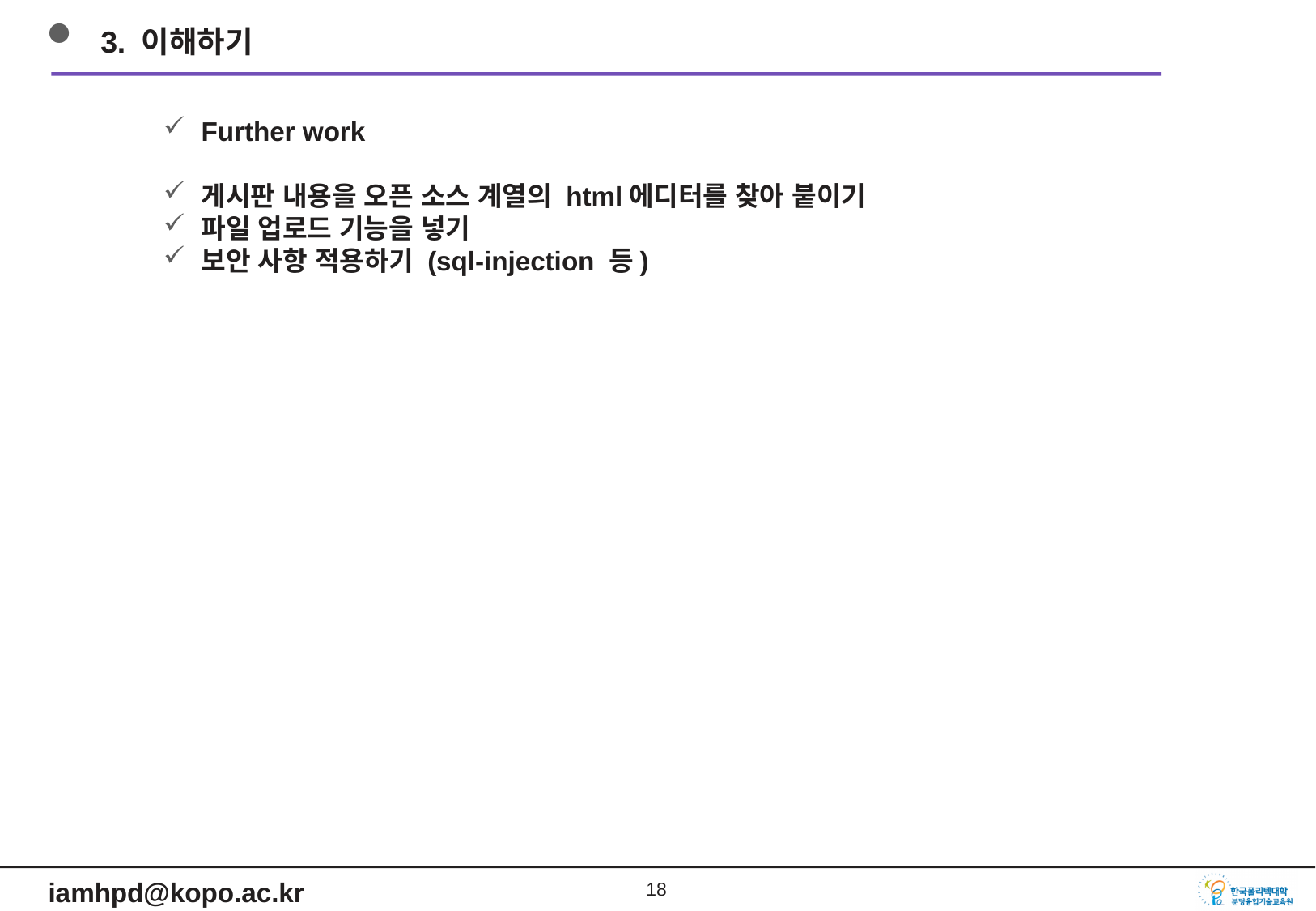

3. 이해하기
Further work

게시판 내용을 오픈 소스 계열의 html에디터를 찾아 붙이기
파일 업로드 기능을 넣기
보안 사항 적용하기 (sql-injection 등)

18